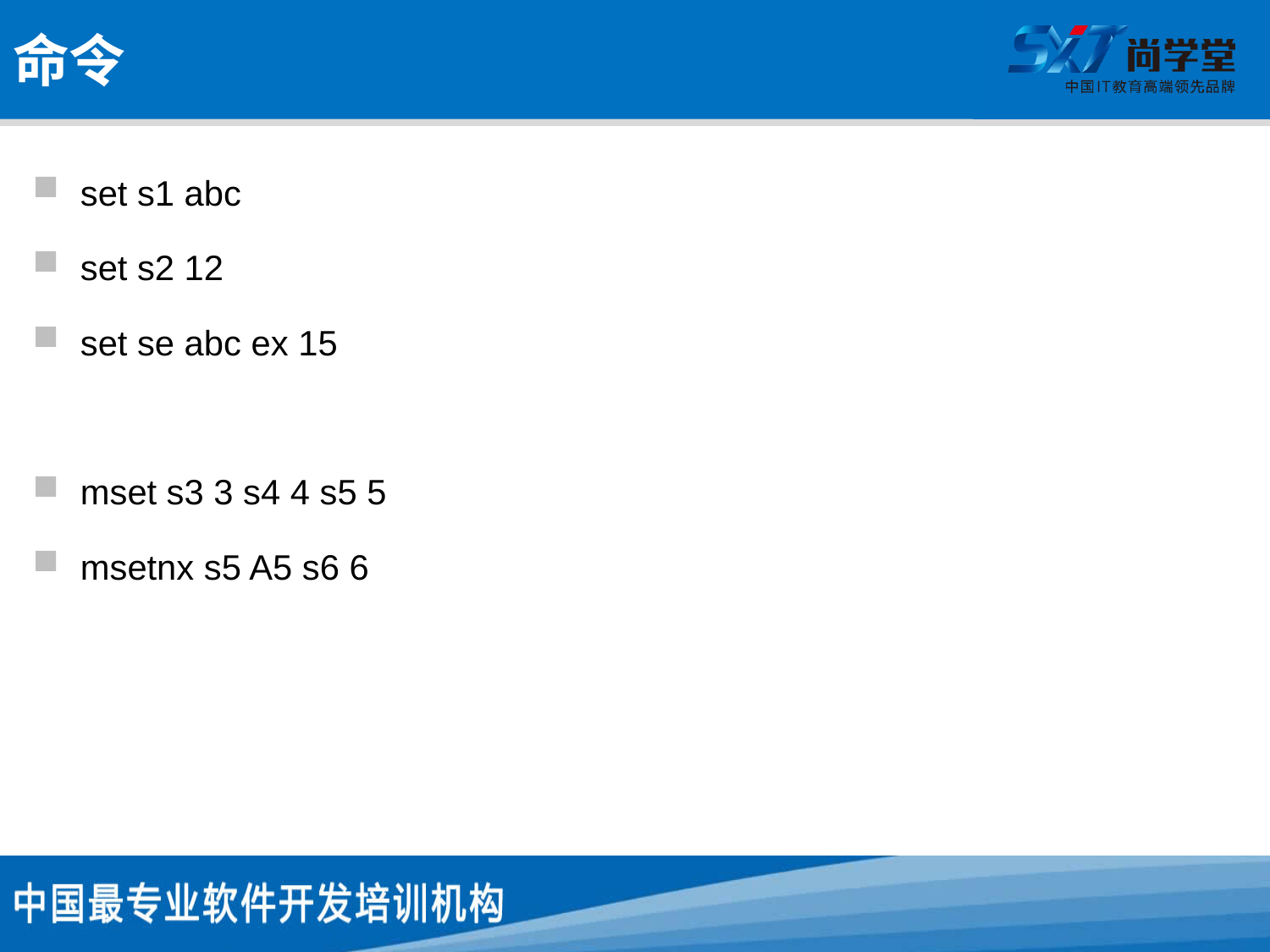

# 命令
set s1 abc
set s2 12
set se abc ex 15

mset s3 3 s4 4 s5 5
msetnx s5 A5 s6 6